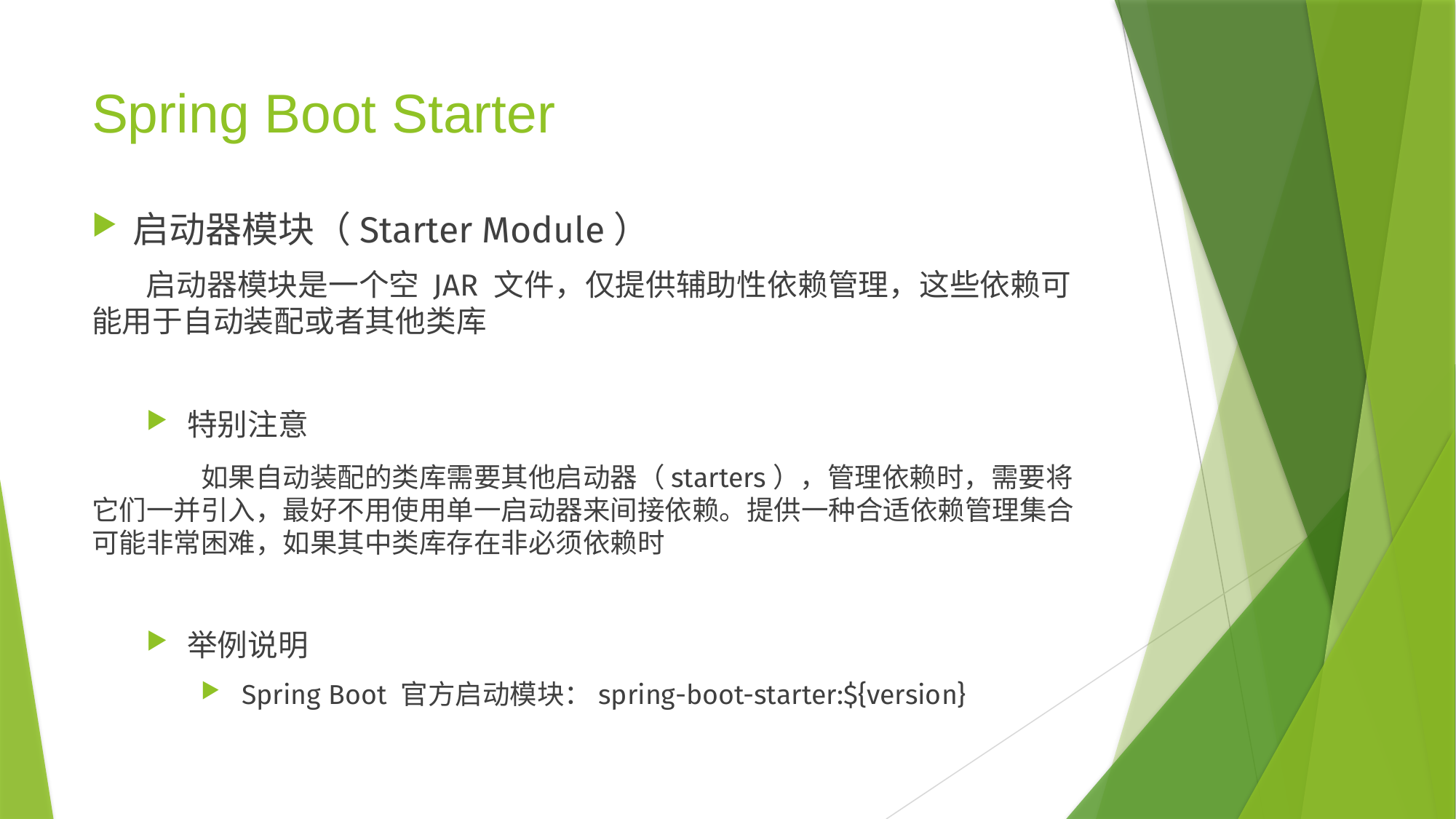

# Spring Boot Starter
启动器模块（Starter Module）
       启动器模块是一个空 JAR 文件，仅提供辅助性依赖管理，这些依赖可能用于自动装配或者其他类库

特别注意
	如果自动装配的类库需要其他启动器（starters），管理依赖时，需要将它们一并引入，最好不用使用单一启动器来间接依赖。提供一种合适依赖管理集合可能非常困难，如果其中类库存在非必须依赖时

举例说明
Spring Boot 官方启动模块：spring-boot-starter:${version}